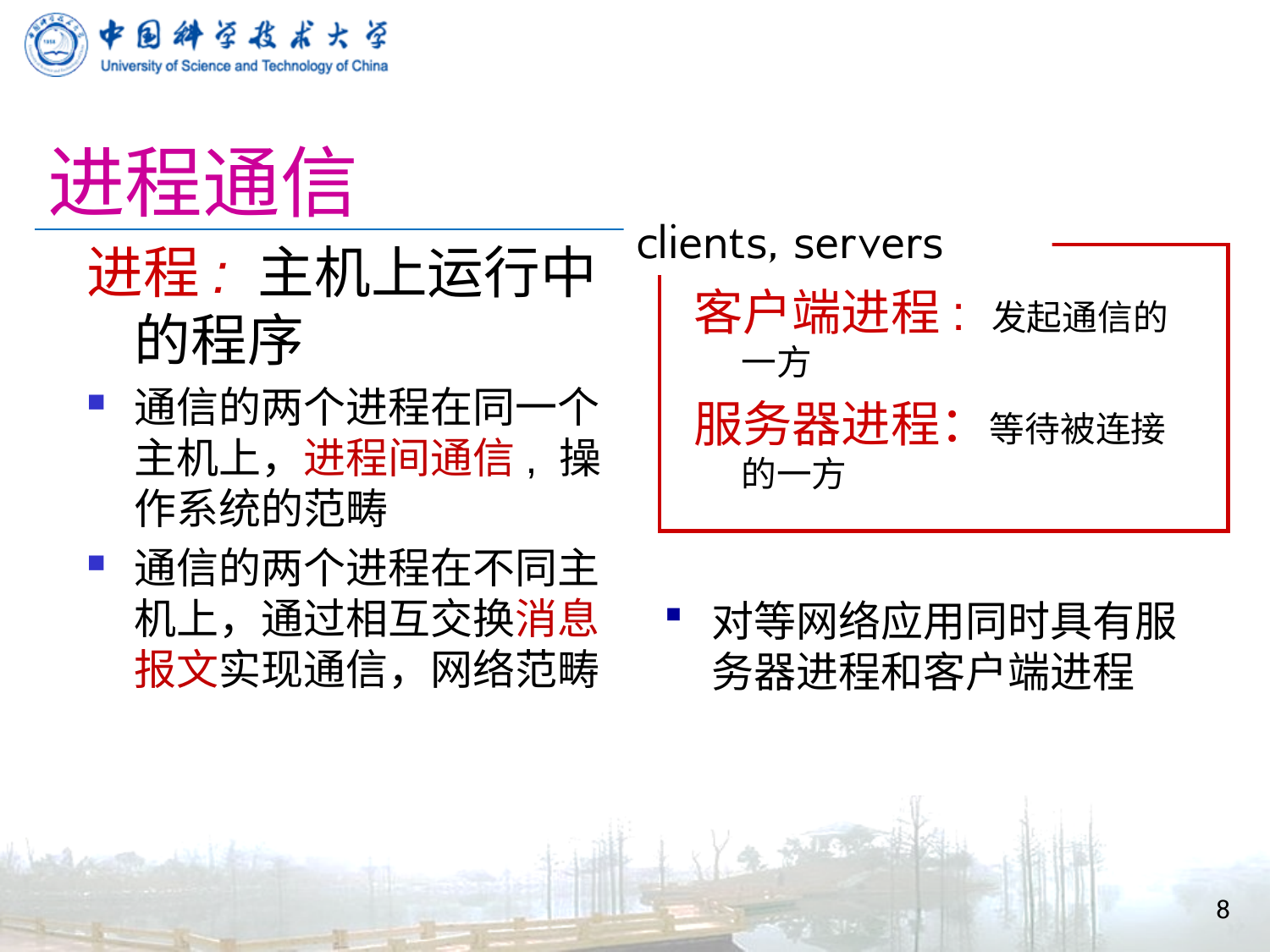

# 进程通信
clients, servers
进程: 主机上运行中的程序
通信的两个进程在同一个主机上，进程间通信, 操作系统的范畴
通信的两个进程在不同主机上，通过相互交换消息报文实现通信，网络范畴

客户端进程: 发起通信的一方
服务器进程：等待被连接的一方
对等网络应用同时具有服务器进程和客户端进程
8